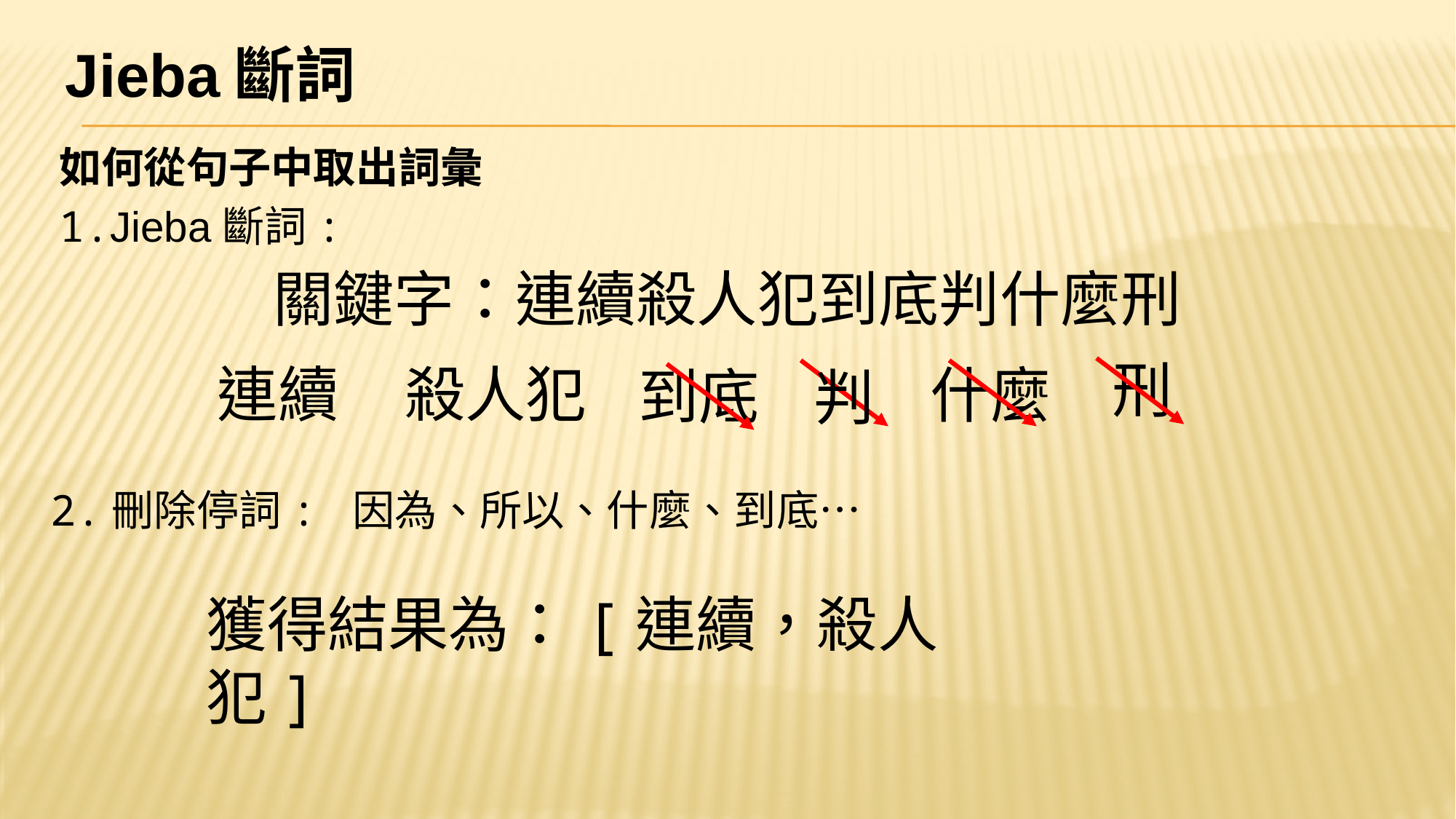

# Jieba斷詞
如何從句子中取出詞彙
1.Jieba斷詞:
關鍵字：連續殺人犯到底判什麼刑
刑
連續
殺人犯
什麼
到底
判
2.刪除停詞: 因為、所以、什麼、到底…
獲得結果為：[連續，殺人犯]